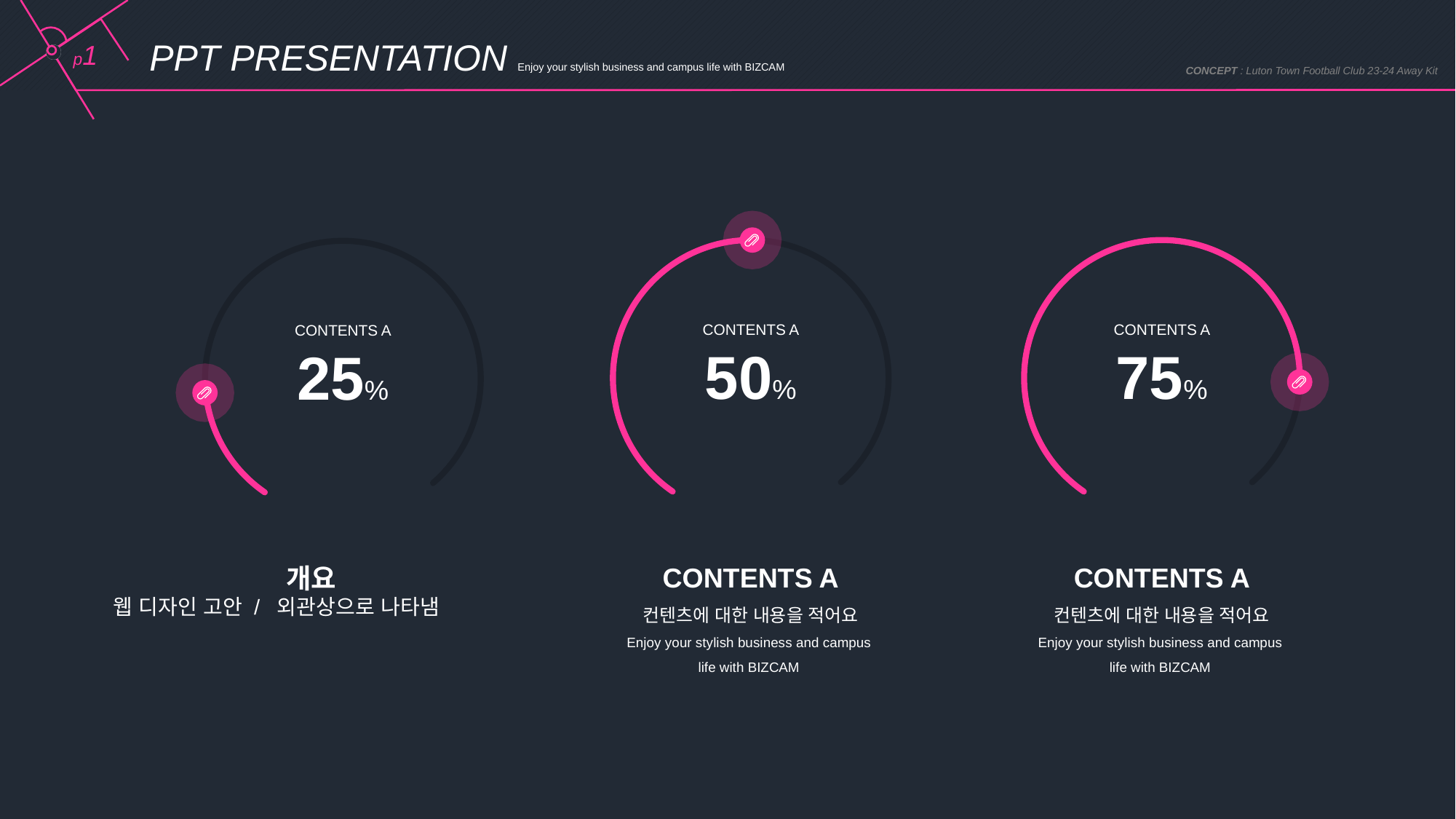

PPT PRESENTATION Enjoy your stylish business and campus life with BIZCAM

p1
CONCEPT : Luton Town Football Club 23-24 Away Kit

CONTENTS A
50%

CONTENTS A
75%

CONTENTS A
25%

CONTENTS A
컨텐츠에 대한 내용을 적어요
Enjoy your stylish business and campus
life with BIZCAM
CONTENTS A
컨텐츠에 대한 내용을 적어요
Enjoy your stylish business and campus
life with BIZCAM
개요
웹 디자인 고안 /  외관상으로 나타냄